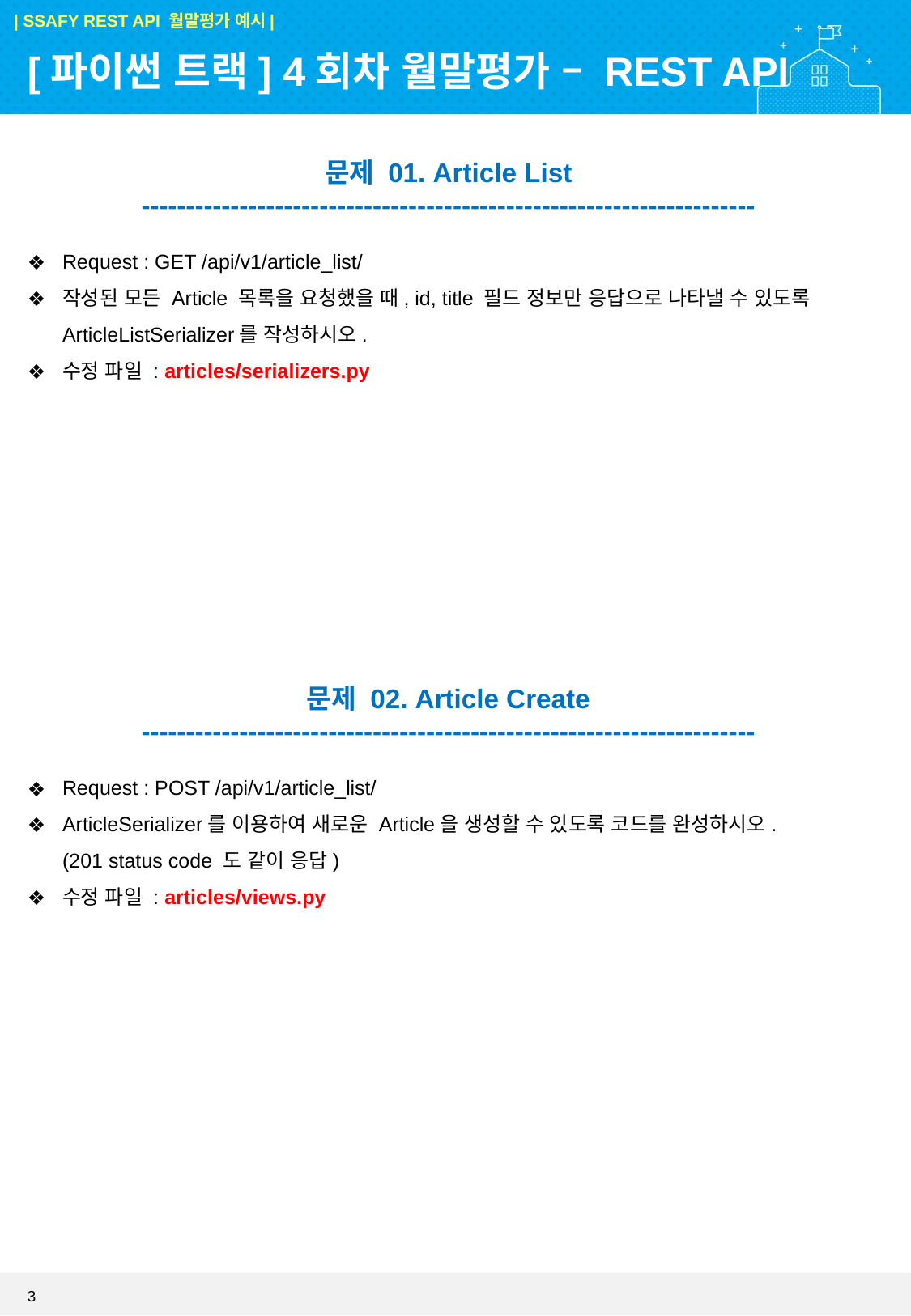

| SSAFY REST API 월말평가 예시|
[파이썬 트랙] 4회차 월말평가 – REST API
문제 01. Article List
---------------------------------------------------------------------

Request : GET /api/v1/article_list/
작성된 모든 Article 목록을 요청했을 때, id, title 필드 정보만 응답으로 나타낼 수 있도록 ArticleListSerializer를 작성하시오.
수정 파일 : articles/serializers.py

문제 02. Article Create
---------------------------------------------------------------------

Request : POST /api/v1/article_list/
ArticleSerializer를 이용하여 새로운 Article을 생성할 수 있도록 코드를 완성하시오.
(201 status code 도 같이 응답)
수정 파일 : articles/views.py